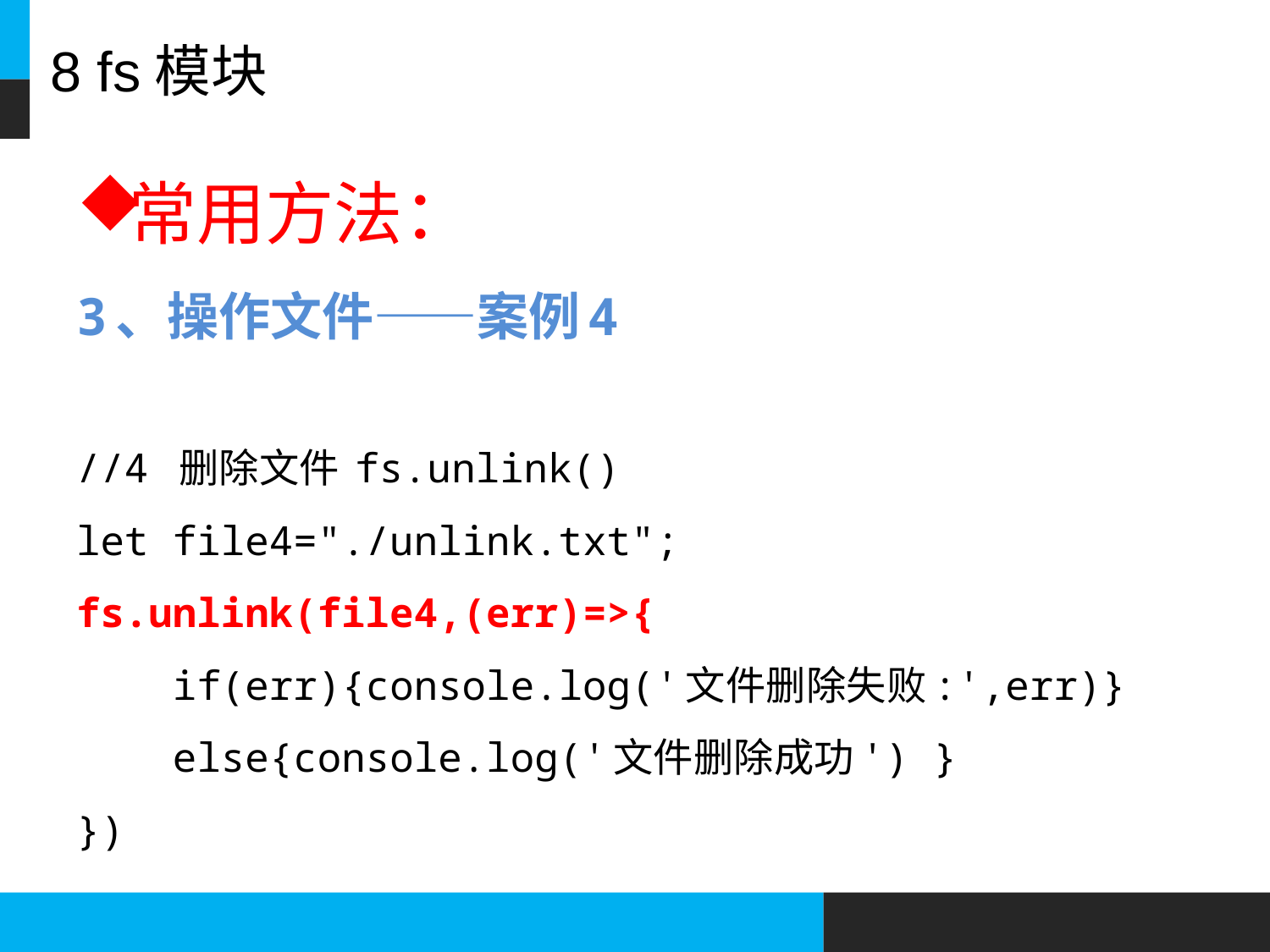

# 8 fs模块
常用方法：
3、操作文件——案例4

//4 删除文件 fs.unlink()
let file4="./unlink.txt";
fs.unlink(file4,(err)=>{
    if(err){console.log('文件删除失败:',err)}
    else{console.log('文件删除成功') }
})